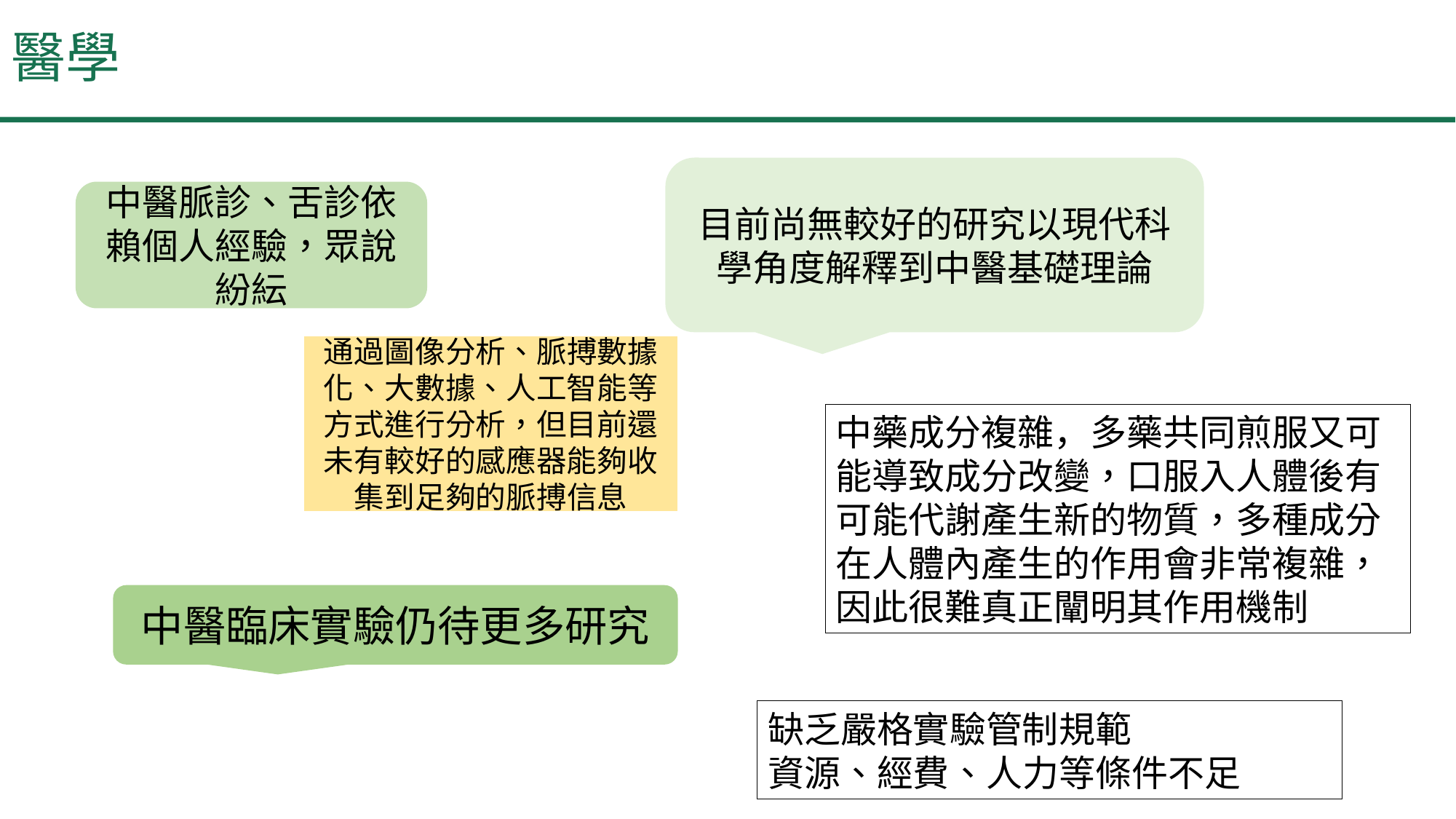

# 醫學
目前尚無較好的研究以現代科學角度解釋到中醫基礎理論
中醫脈診、舌診依賴個人經驗，眾說紛紜
通過圖像分析、脈搏數據化、大數據、人工智能等方式進行分析，但目前還未有較好的感應器能夠收集到足夠的脈搏信息
中藥成分複雜，多藥共同煎服又可能導致成分改變，口服入人體後有可能代謝產生新的物質，多種成分在人體內產生的作用會非常複雜，因此很難真正闡明其作用機制
中醫臨床實驗仍待更多研究
缺乏嚴格實驗管制規範
資源、經費、人力等條件不足